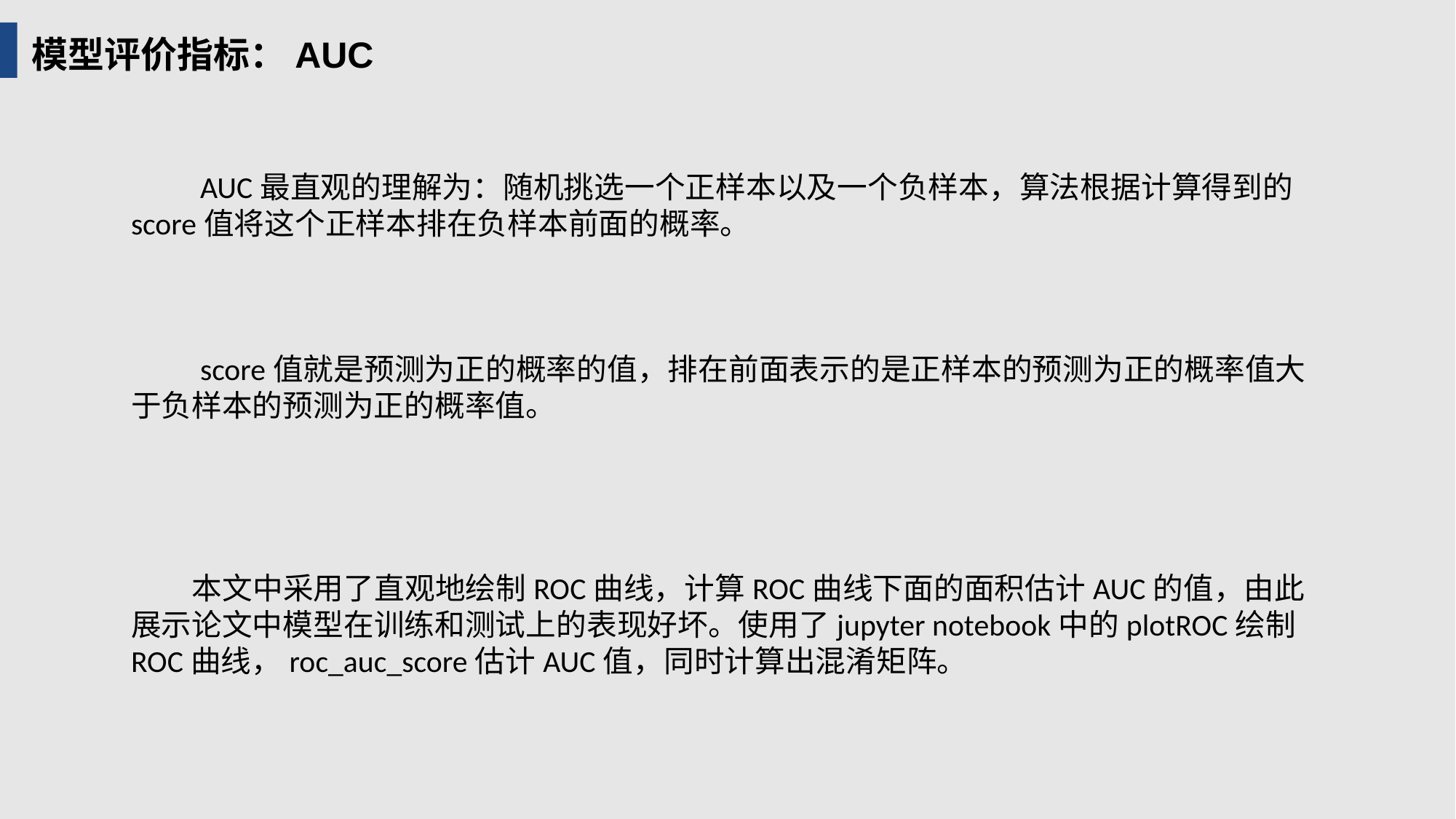

模型评价指标：AUC
          AUC最直观的理解为：随机挑选一个正样本以及一个负样本，算法根据计算得到的score值将这个正样本排在负样本前面的概率。

          score值就是预测为正的概率的值，排在前面表示的是正样本的预测为正的概率值大于负样本的预测为正的概率值。

        本文中采用了直观地绘制ROC曲线，计算ROC曲线下面的面积估计AUC的值，由此展示论文中模型在训练和测试上的表现好坏。使用了jupyter notebook中的plotROC绘制ROC曲线，roc_auc_score估计AUC值，同时计算出混淆矩阵。